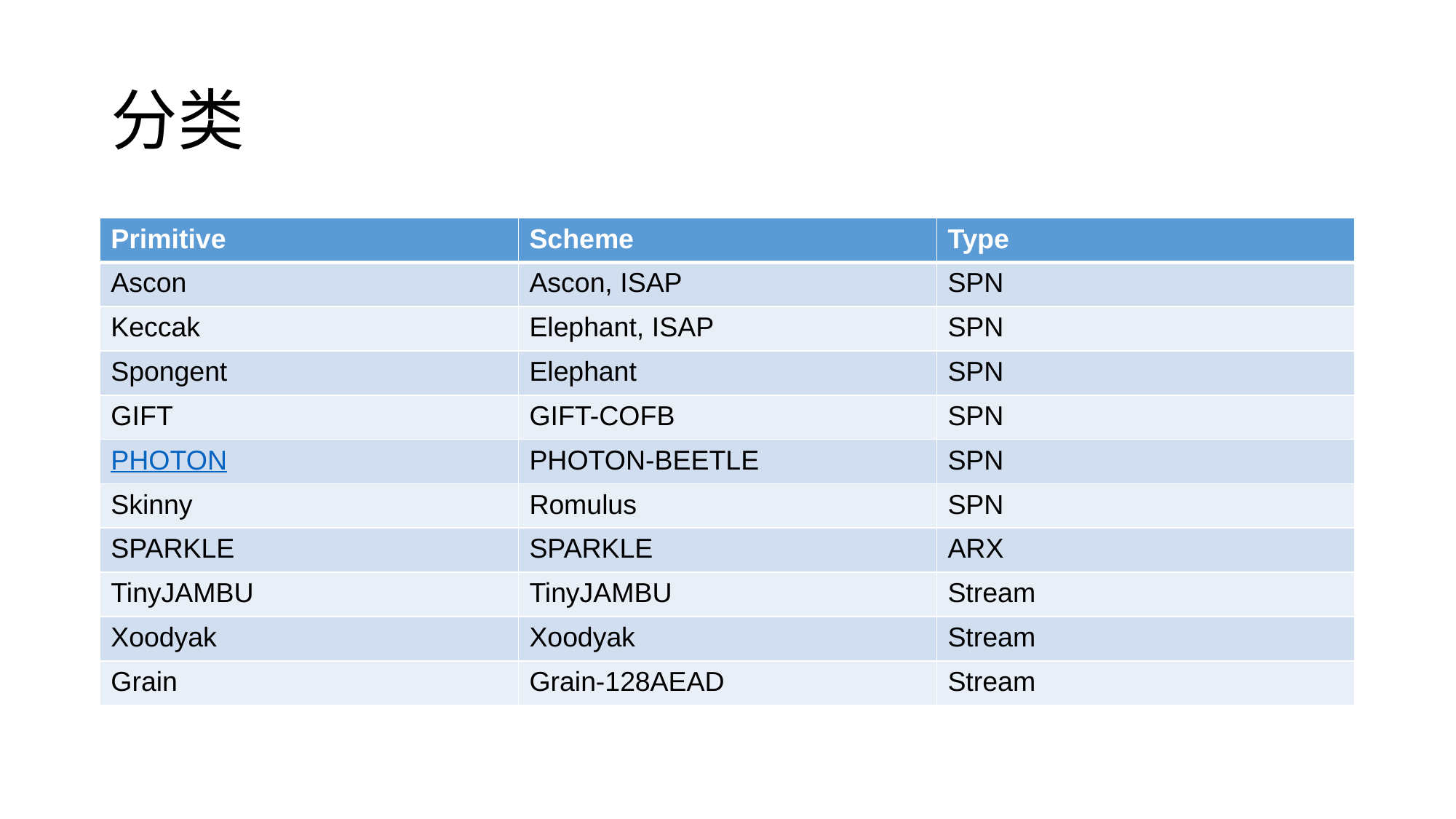

# 分类
| Primitive | Scheme | Type |
| --- | --- | --- |
| Ascon | Ascon, ISAP | SPN |
| Keccak | Elephant, ISAP | SPN |
| Spongent | Elephant | SPN |
| GIFT | GIFT-COFB | SPN |
| PHOTON | PHOTON-BEETLE | SPN |
| Skinny | Romulus | SPN |
| SPARKLE | SPARKLE | ARX |
| TinyJAMBU | TinyJAMBU | Stream |
| Xoodyak | Xoodyak | Stream |
| Grain | Grain-128AEAD | Stream |